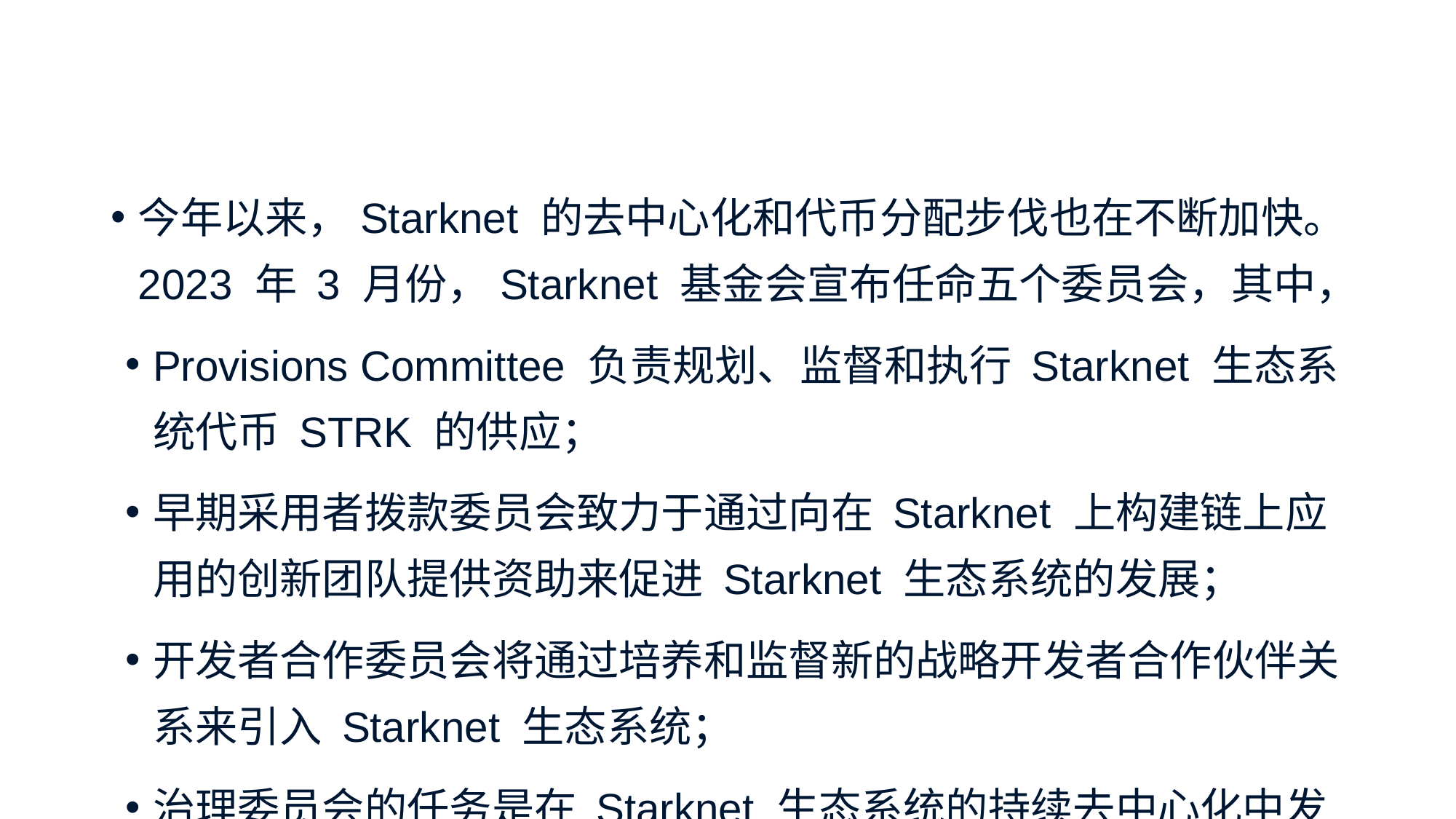

今年以来，Starknet 的去中心化和代币分配步伐也在不断加快。2023 年 3 月份，Starknet 基金会宣布任命五个委员会，其中，
Provisions Committee 负责规划、监督和执行 Starknet 生态系统代币 STRK 的供应；
早期采用者拨款委员会致力于通过向在 Starknet 上构建链上应用的创新团队提供资助来促进 Starknet 生态系统的发展；
开发者合作委员会将通过培养和监督新的战略开发者合作伙伴关系来引入 Starknet 生态系统；
治理委员会的任务是在 Starknet 生态系统的持续去中心化中发挥关键作用；
生态系统准入委员会负责授权新的开发人员和社区成员并将其整合到 Starknet 生态系统中。